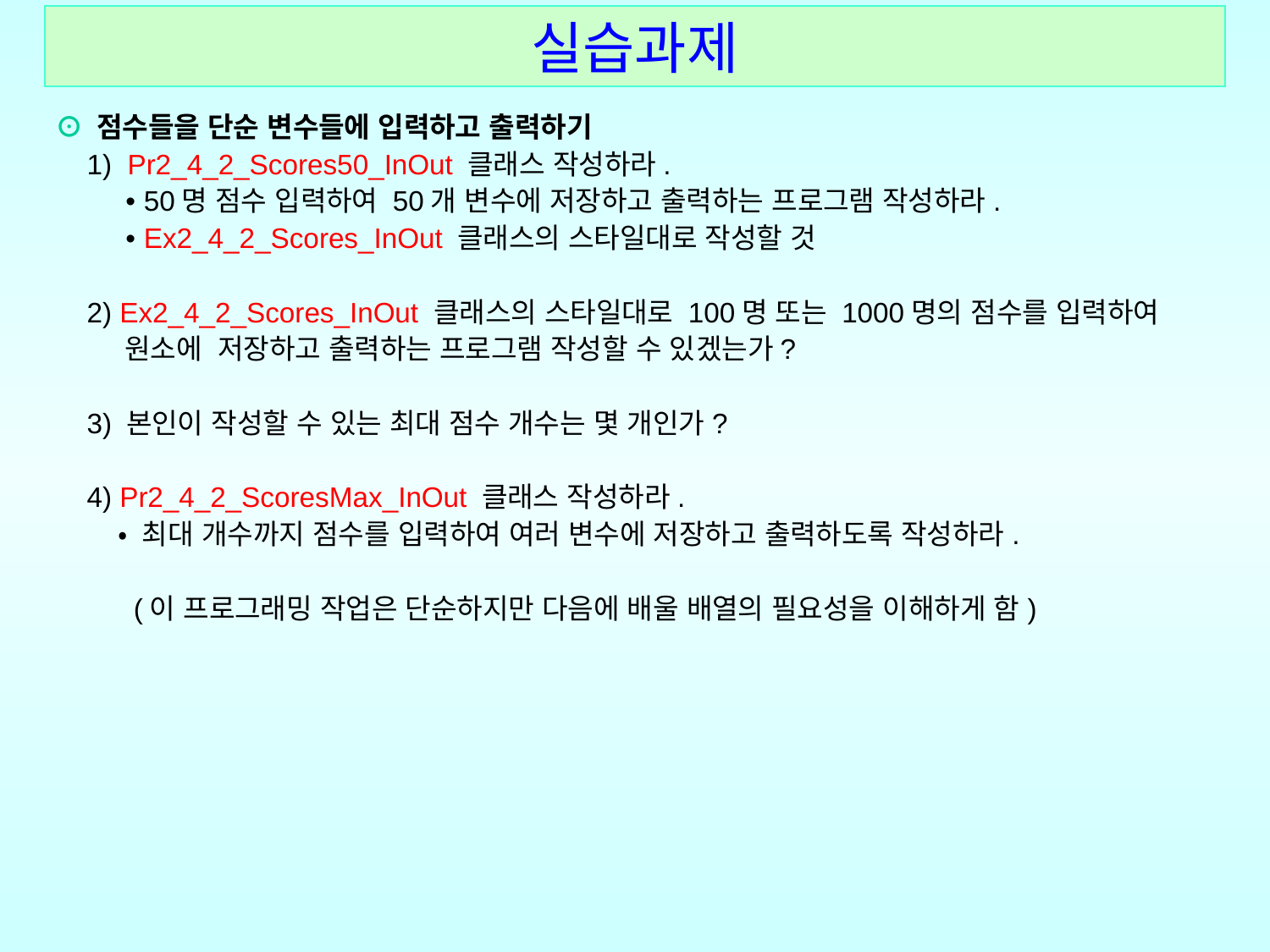

실습과제
⊙ 점수들을 단순 변수들에 입력하고 출력하기
    1)  Pr2_4_2_Scores50_InOut 클래스 작성하라.
         • 50명 점수 입력하여 50개 변수에 저장하고 출력하는 프로그램 작성하라.
         • Ex2_4_2_Scores_InOut 클래스의 스타일대로 작성할 것

    2) Ex2_4_2_Scores_InOut 클래스의 스타일대로 100명 또는 1000명의 점수를 입력하여
        원소에  저장하고 출력하는 프로그램 작성할 수 있겠는가?

    3) 본인이 작성할 수 있는 최대 점수 개수는 몇 개인가?

    4) Pr2_4_2_ScoresMax_InOut 클래스 작성하라.
        • 최대 개수까지 점수를 입력하여 여러 변수에 저장하고 출력하도록 작성하라.

          (이 프로그래밍 작업은 단순하지만 다음에 배울 배열의 필요성을 이해하게 함)